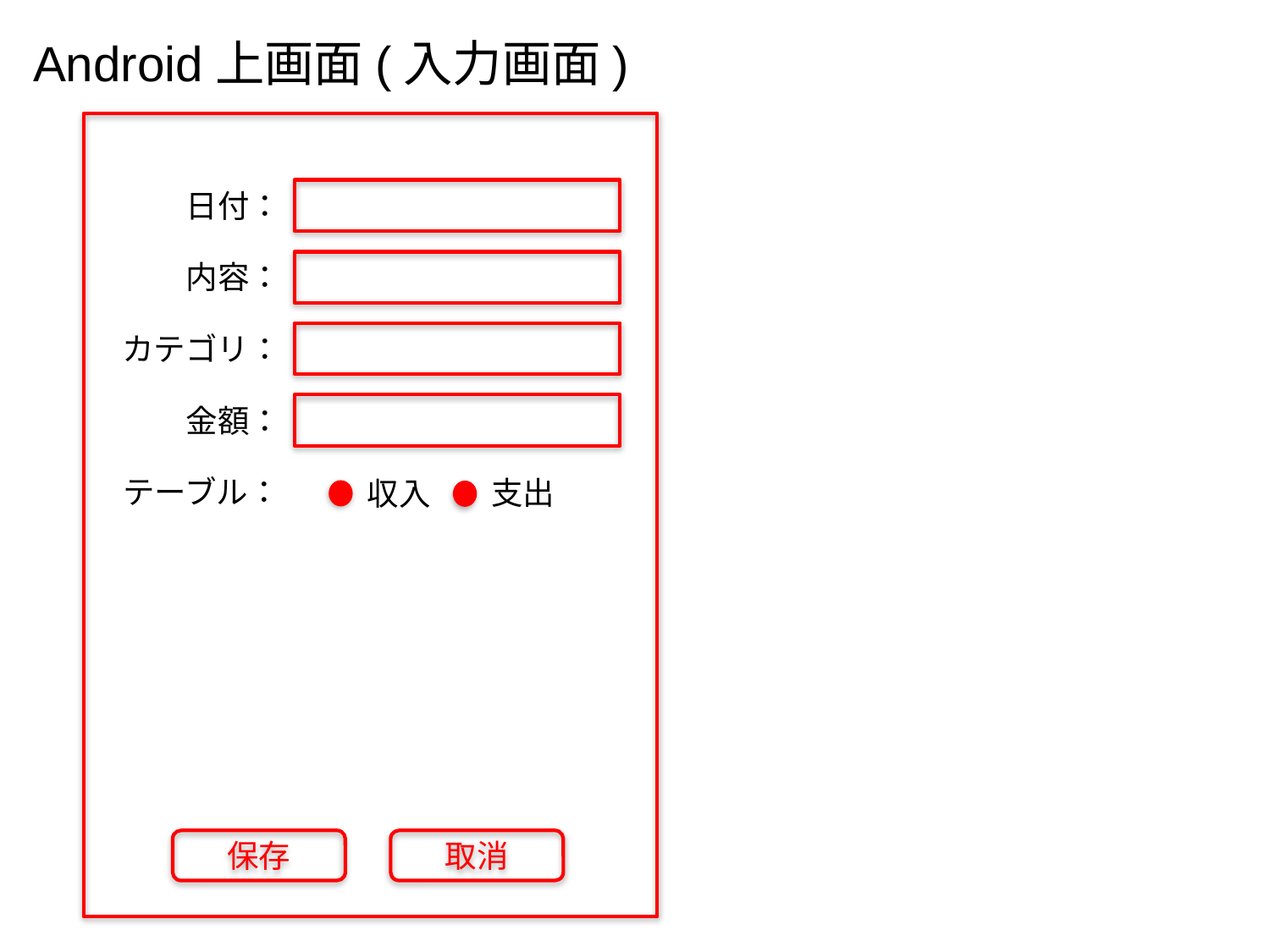

Android上画面(入力画面)

日付：

内容：

カテゴリ：

金額：

テーブル：
支出
収入

保存
取消